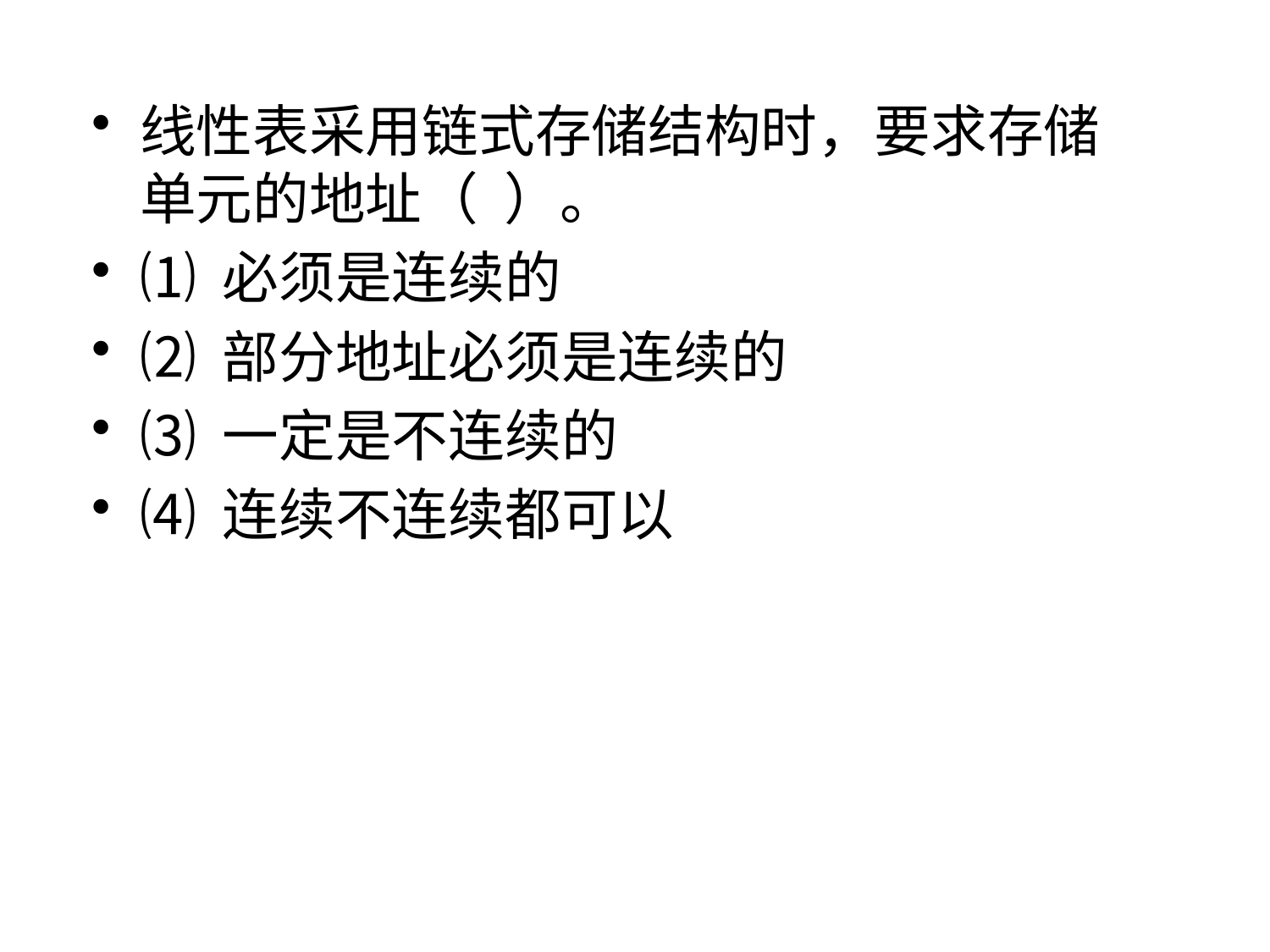

线性表采用链式存储结构时，要求存储单元的地址（  ）。
⑴ 必须是连续的
⑵ 部分地址必须是连续的
⑶ 一定是不连续的
⑷ 连续不连续都可以